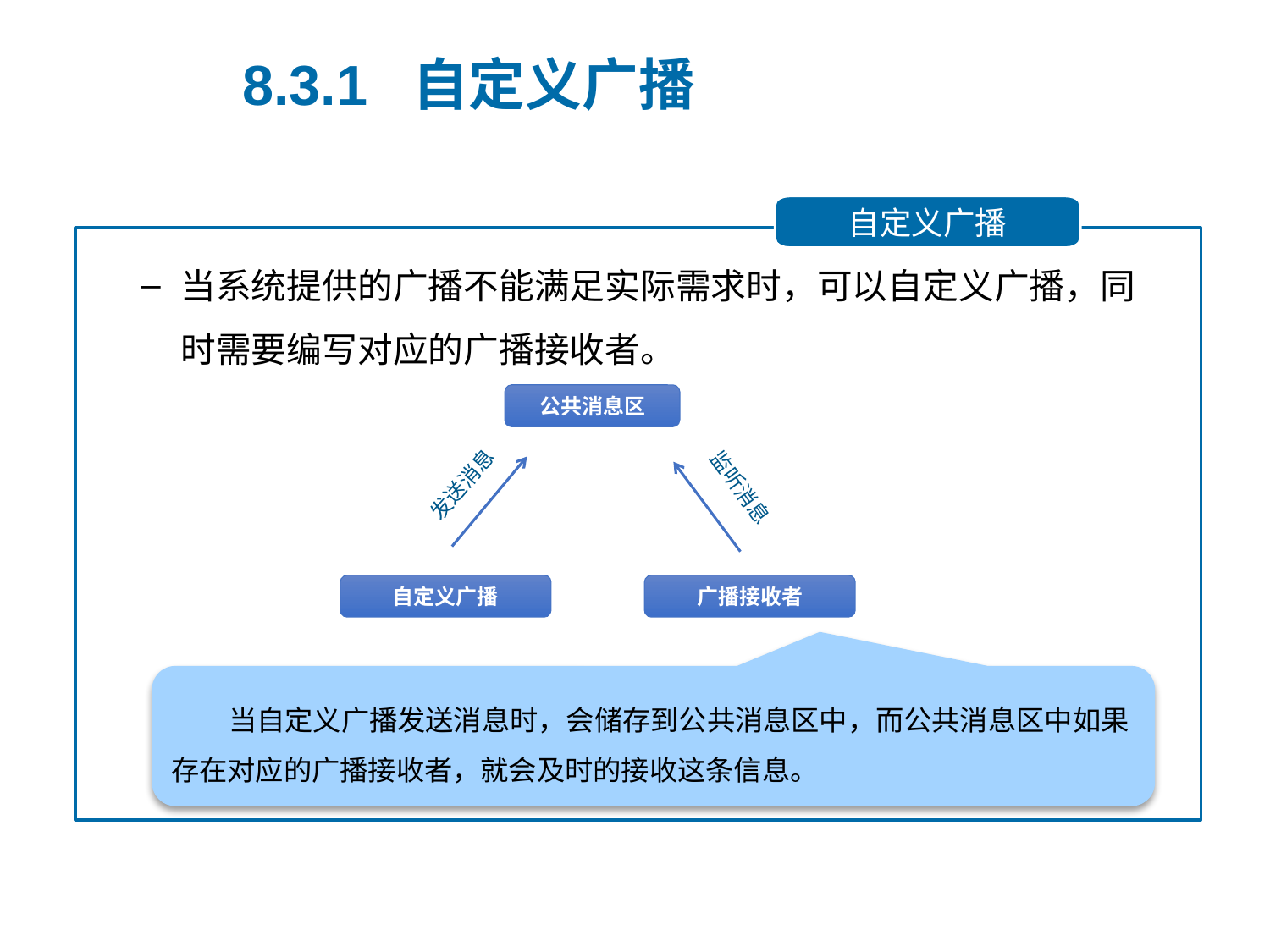

8.3.1  自定义广播
自定义广播

当系统提供的广播不能满足实际需求时，可以自定义广播，同时需要编写对应的广播接收者。
公共消息区
发送消息
监听消息
自定义广播
广播接收者
        当自定义广播发送消息时，会储存到公共消息区中，而公共消息区中如果存在对应的广播接收者，就会及时的接收这条信息。